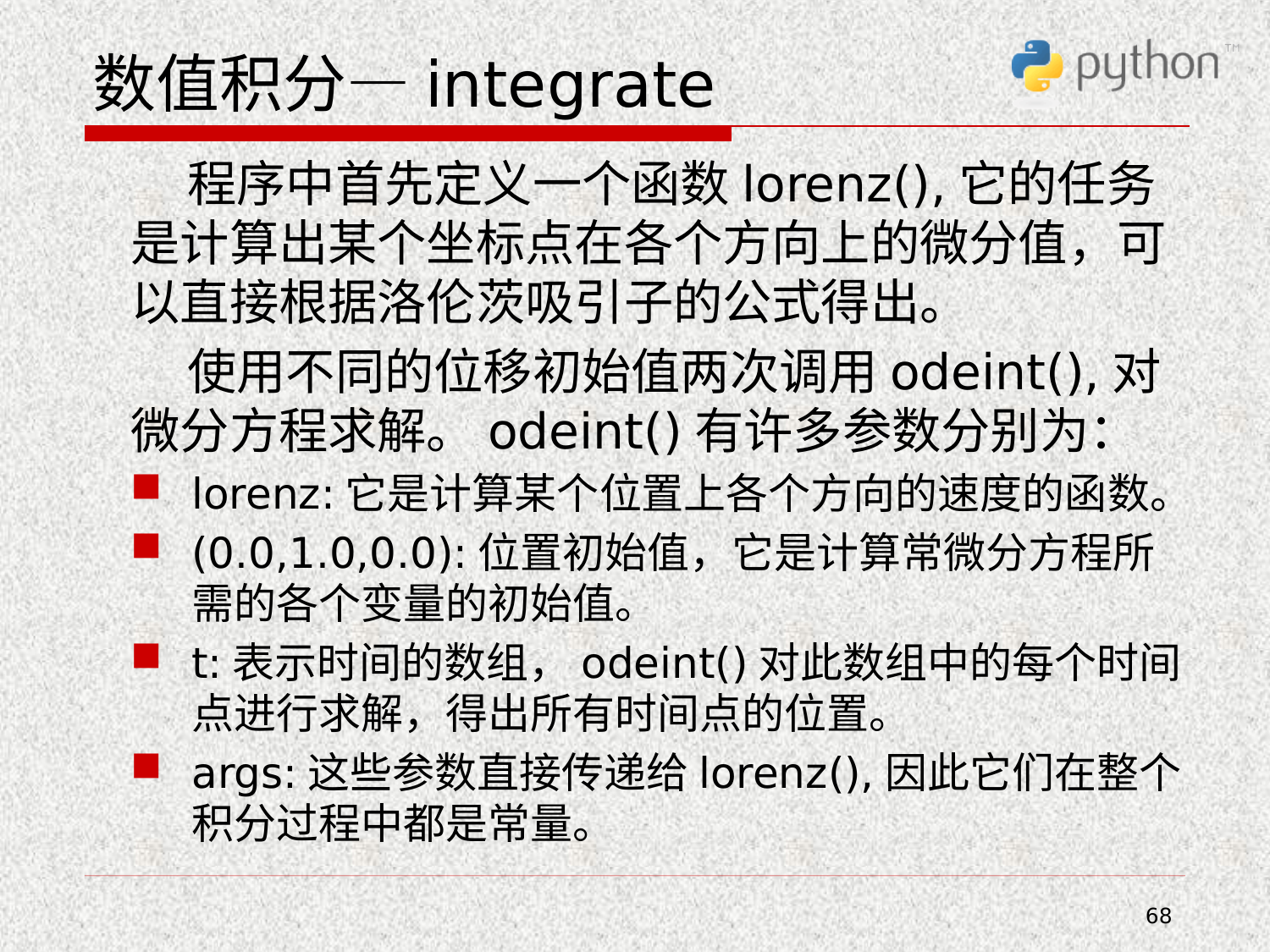

# 数值积分—integrate
          程序中首先定义一个函数lorenz(),它的任务是计算出某个坐标点在各个方向上的微分值，可以直接根据洛伦茨吸引子的公式得出。
          使用不同的位移初始值两次调用odeint(),对微分方程求解。odeint()有许多参数分别为：
lorenz:它是计算某个位置上各个方向的速度的函数。
(0.0,1.0,0.0):位置初始值，它是计算常微分方程所需的各个变量的初始值。
t:表示时间的数组，odeint()对此数组中的每个时间点进行求解，得出所有时间点的位置。
args:这些参数直接传递给lorenz(),因此它们在整个积分过程中都是常量。
68